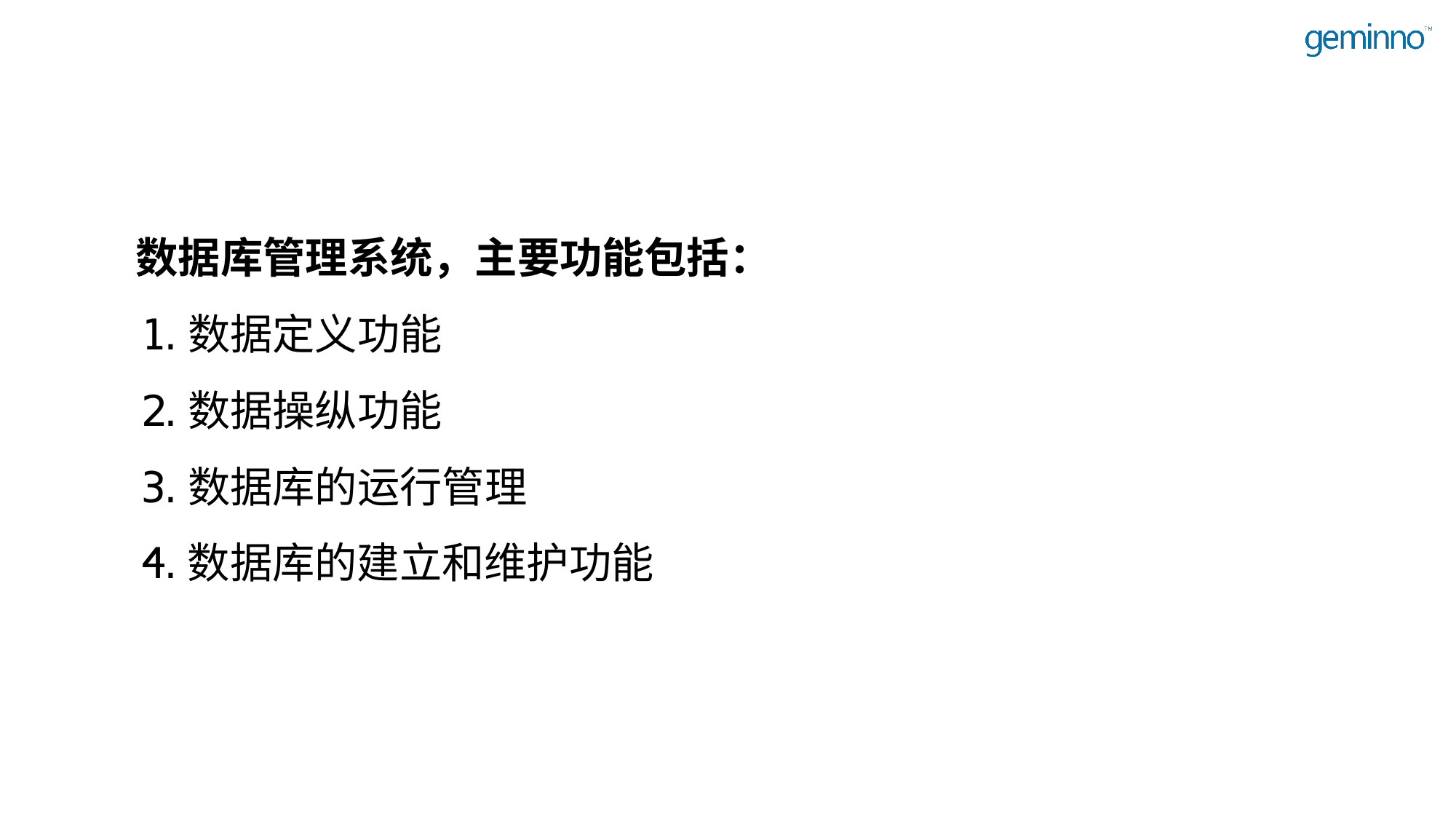

数据库管理系统，主要功能包括：
1.数据定义功能
2.数据操纵功能
3.数据库的运行管理
4.数据库的建立和维护功能